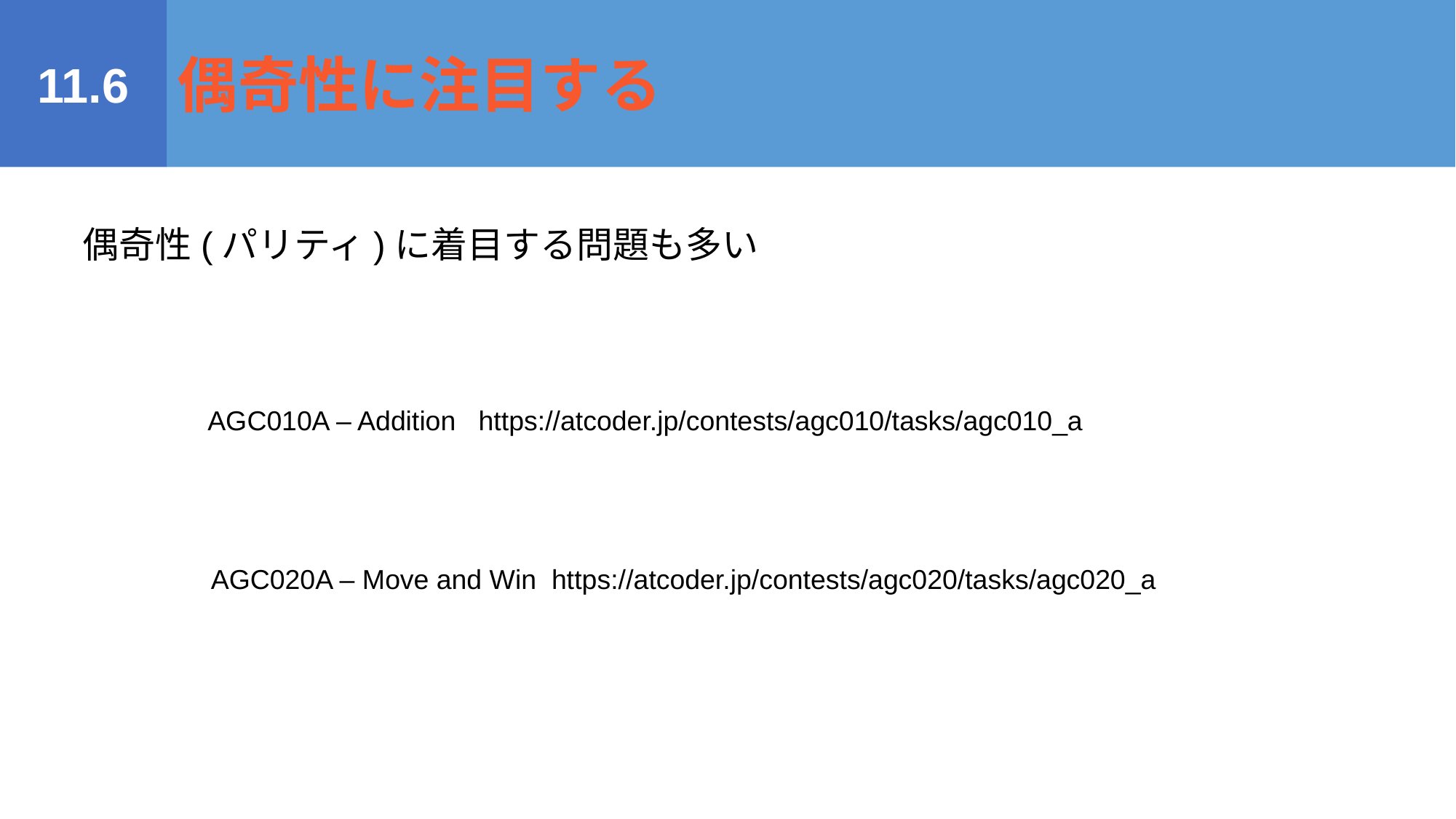

11.6
偶奇性に注目する
偶奇性(パリティ)に着目する問題も多い
AGC010A – Addition   https://atcoder.jp/contests/agc010/tasks/agc010_a
AGC020A – Move and Win  https://atcoder.jp/contests/agc020/tasks/agc020_a